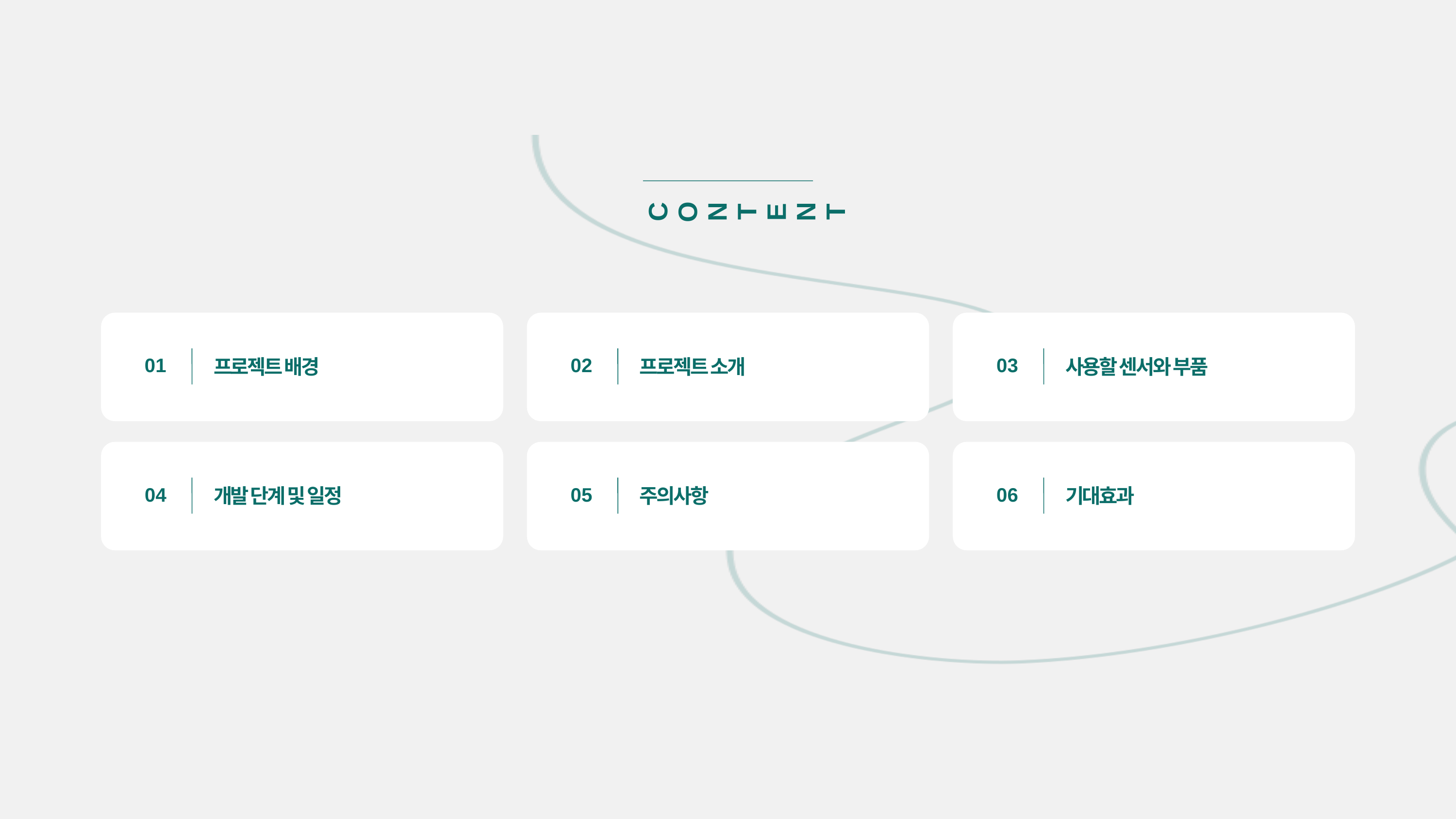

CONTENT

프로젝트 배경
프로젝트 소개
사용할 센서와 부품

01
02
03

개발 단계 및 일정
주의사항
기대효과

04
05
06